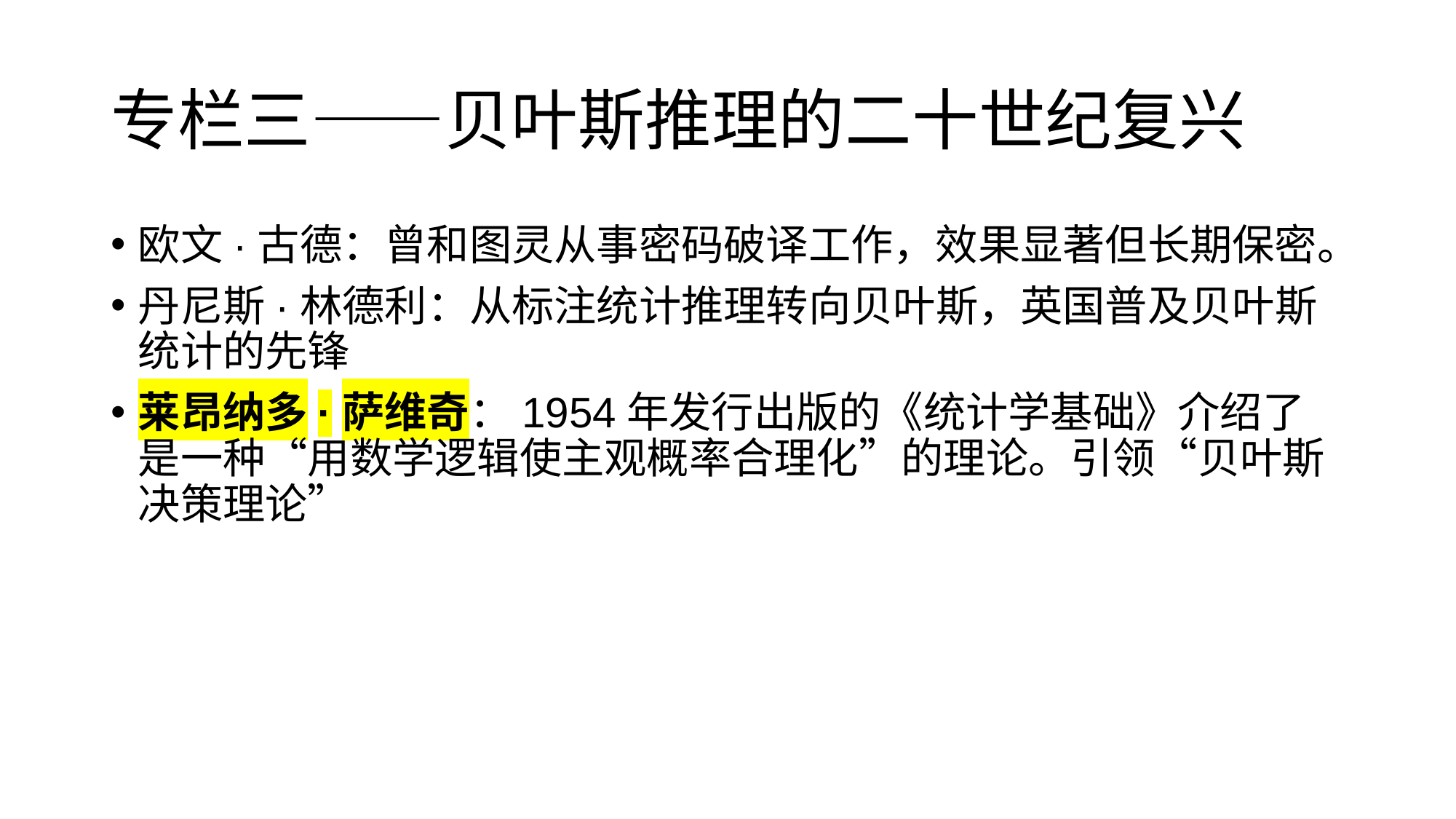

# 专栏三——贝叶斯推理的二十世纪复兴
欧文·古德：曾和图灵从事密码破译工作，效果显著但长期保密。
丹尼斯·林德利：从标注统计推理转向贝叶斯，英国普及贝叶斯统计的先锋
莱昂纳多·萨维奇：1954年发行出版的《统计学基础》介绍了是一种“用数学逻辑使主观概率合理化”的理论。引领“贝叶斯决策理论”